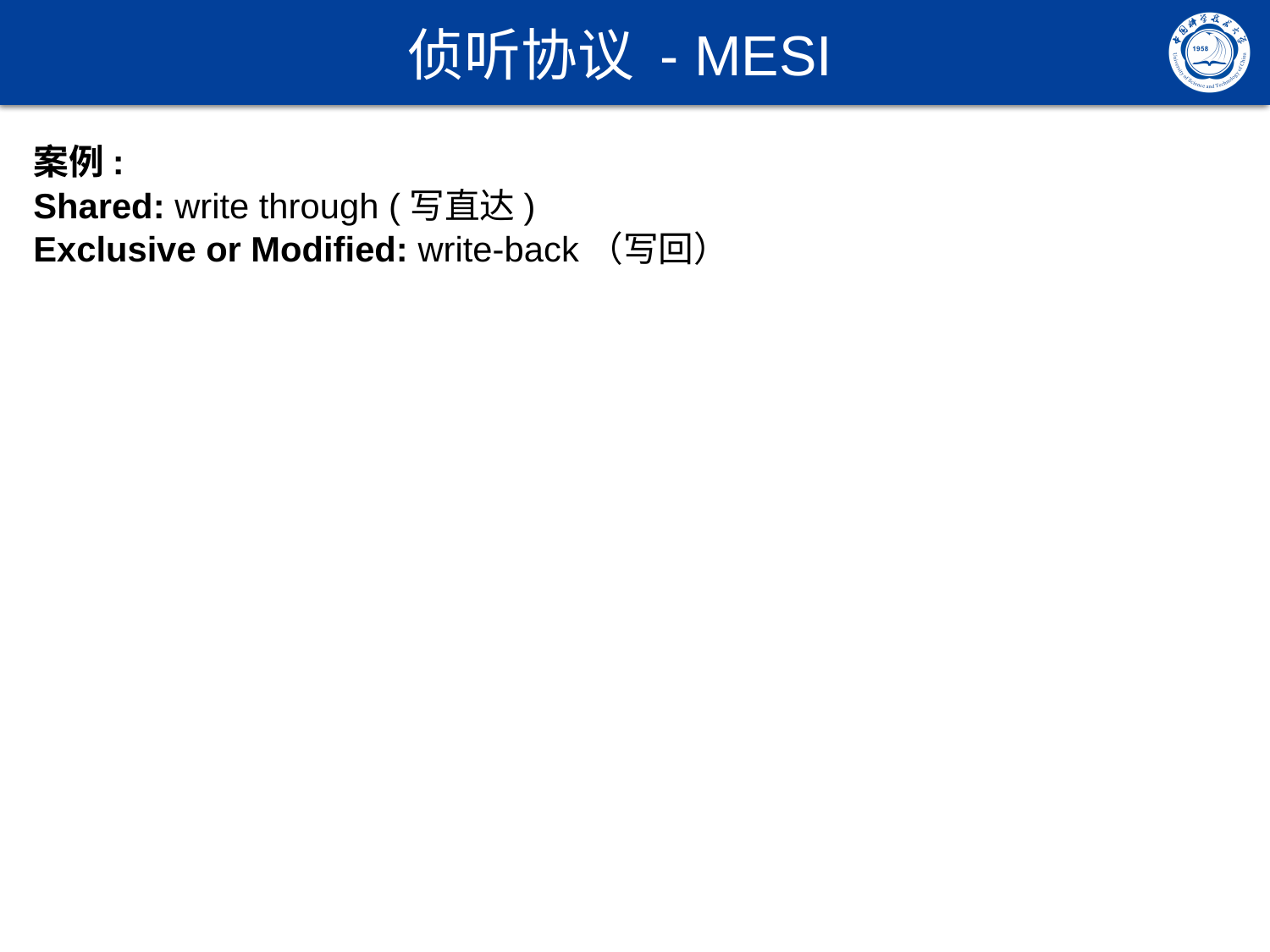

# 侦听协议 - MESI
案例:
Shared: write through (写直达)
Exclusive or Modified: write-back（写回）